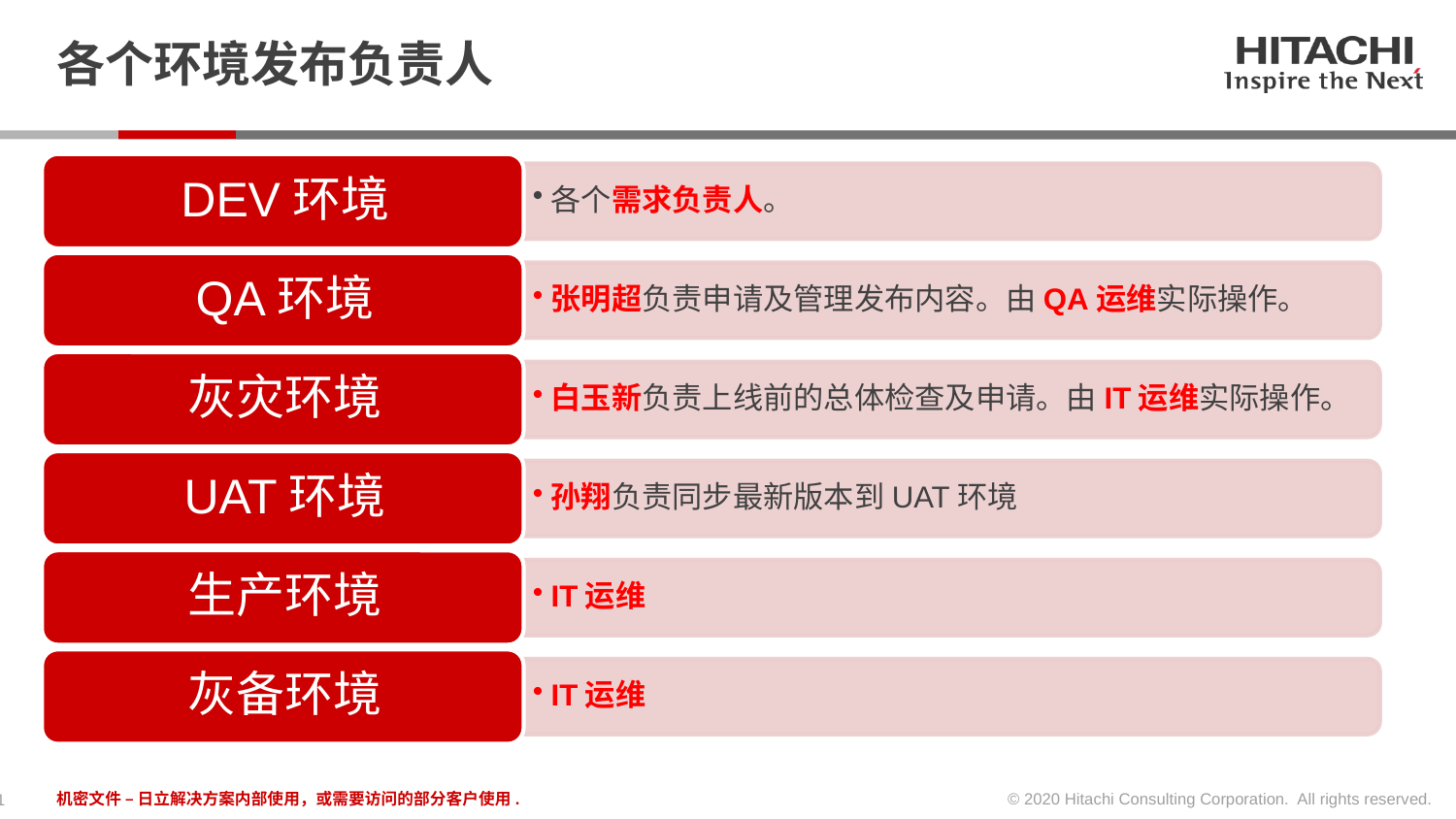

# 各个环境发布负责人
各个需求负责人。
DEV环境
张明超负责申请及管理发布内容。由QA运维实际操作。
QA环境
白玉新负责上线前的总体检查及申请。由IT运维实际操作。
灰灾环境
孙翔负责同步最新版本到UAT环境
UAT环境
IT运维
生产环境
IT运维
灰备环境